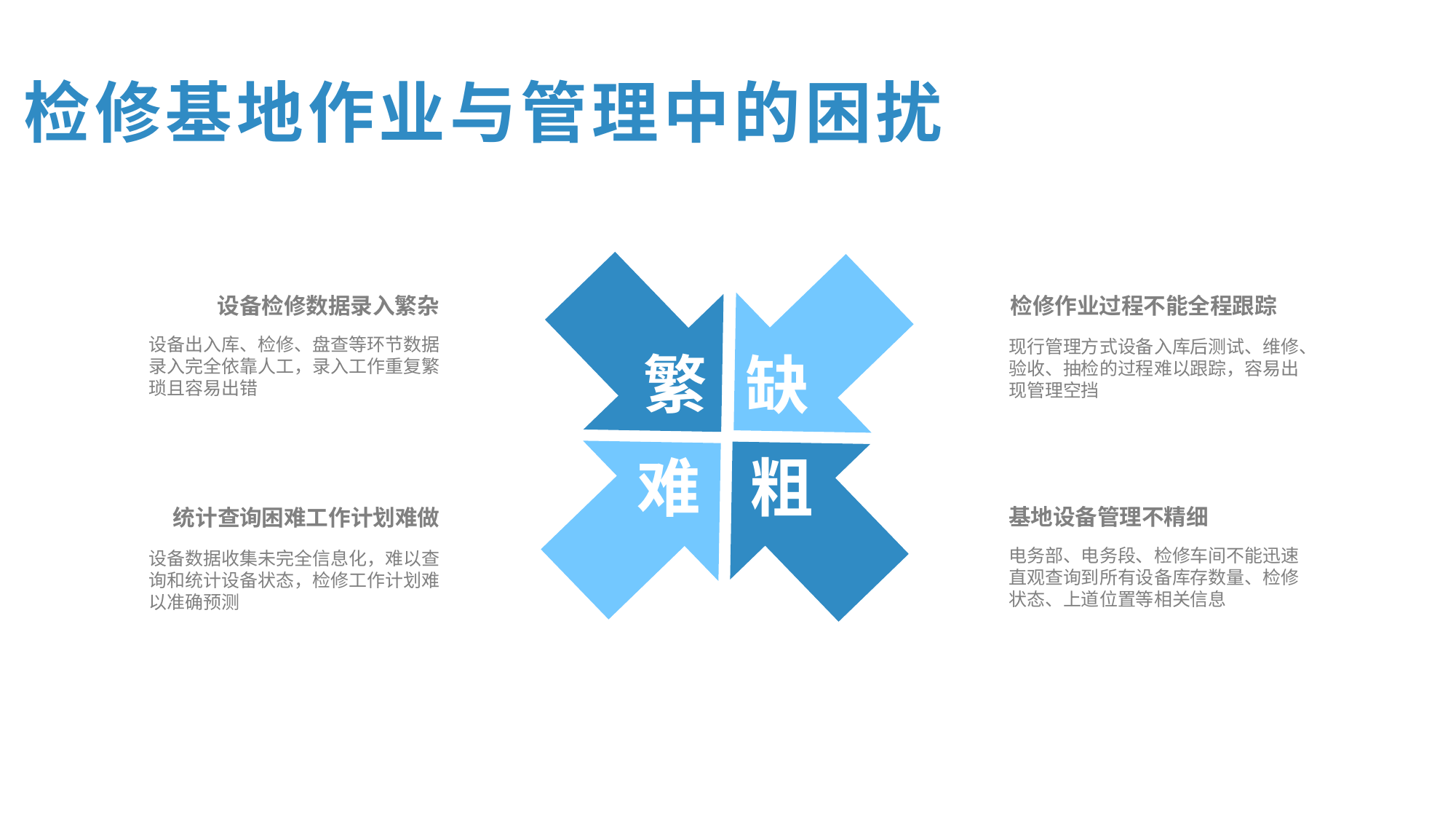

检修基地作业与管理中的困扰

繁

缺
检修作业过程不能全程跟踪
现行管理方式设备入库后测试、维修、验收、抽检的过程难以跟踪，容易出现管理空挡
设备检修数据录入繁杂
设备出入库、检修、盘查等环节数据录入完全依靠人工，录入工作重复繁琐且容易出错

难

粗
基地设备管理不精细
电务部、电务段、检修车间不能迅速直观查询到所有设备库存数量、检修状态、上道位置等相关信息
统计查询困难工作计划难做
设备数据收集未完全信息化，难以查询和统计设备状态，检修工作计划难以准确预测